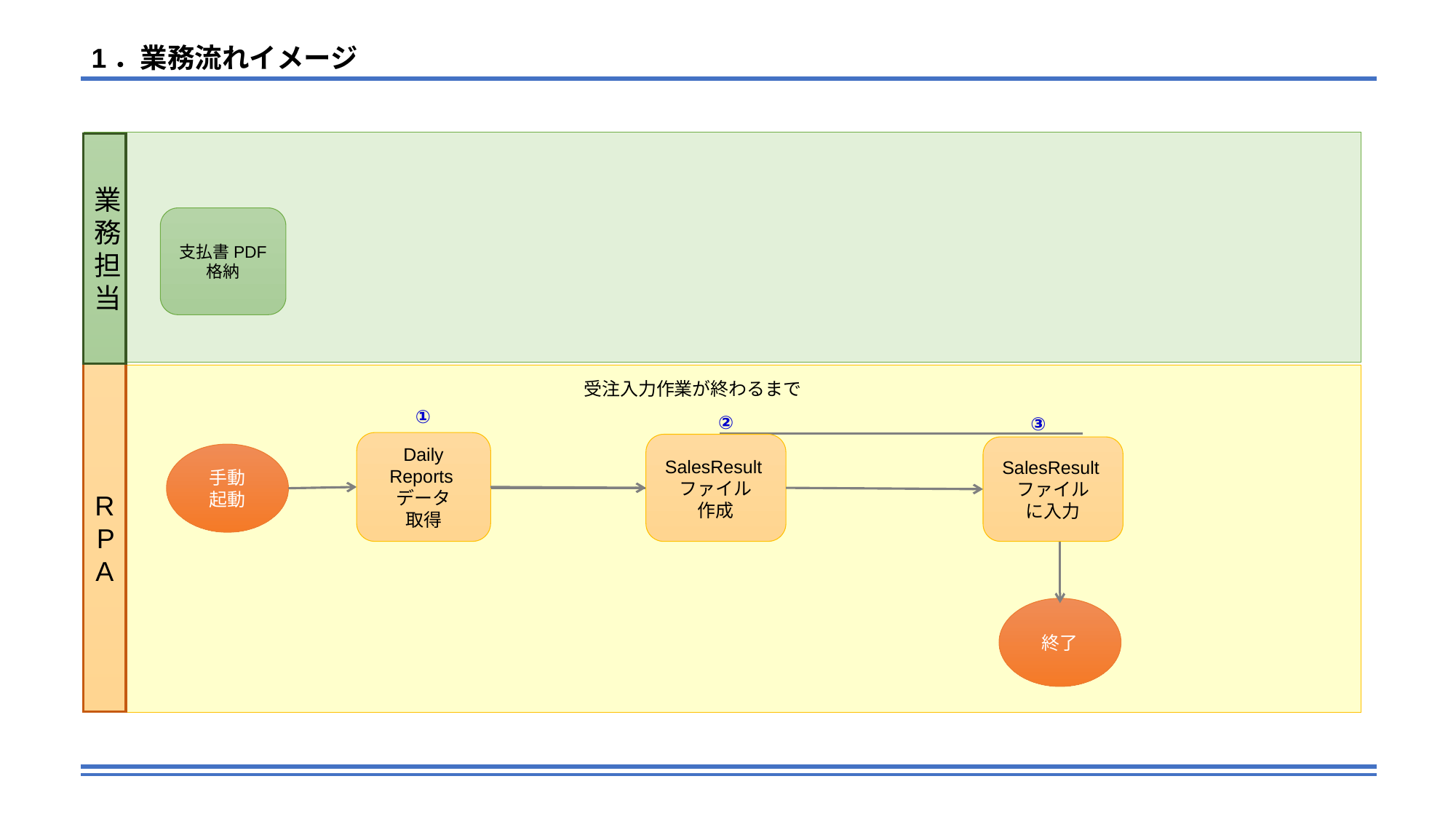

1．業務流れイメージ

業務担当
支払書PDF
格納
RPA

受注入力作業が終わるまで
①
Daily Reportsデータ
取得
②
SalesResultファイル
作成
③
SalesResultファイル
に入力
手動
起動
終了